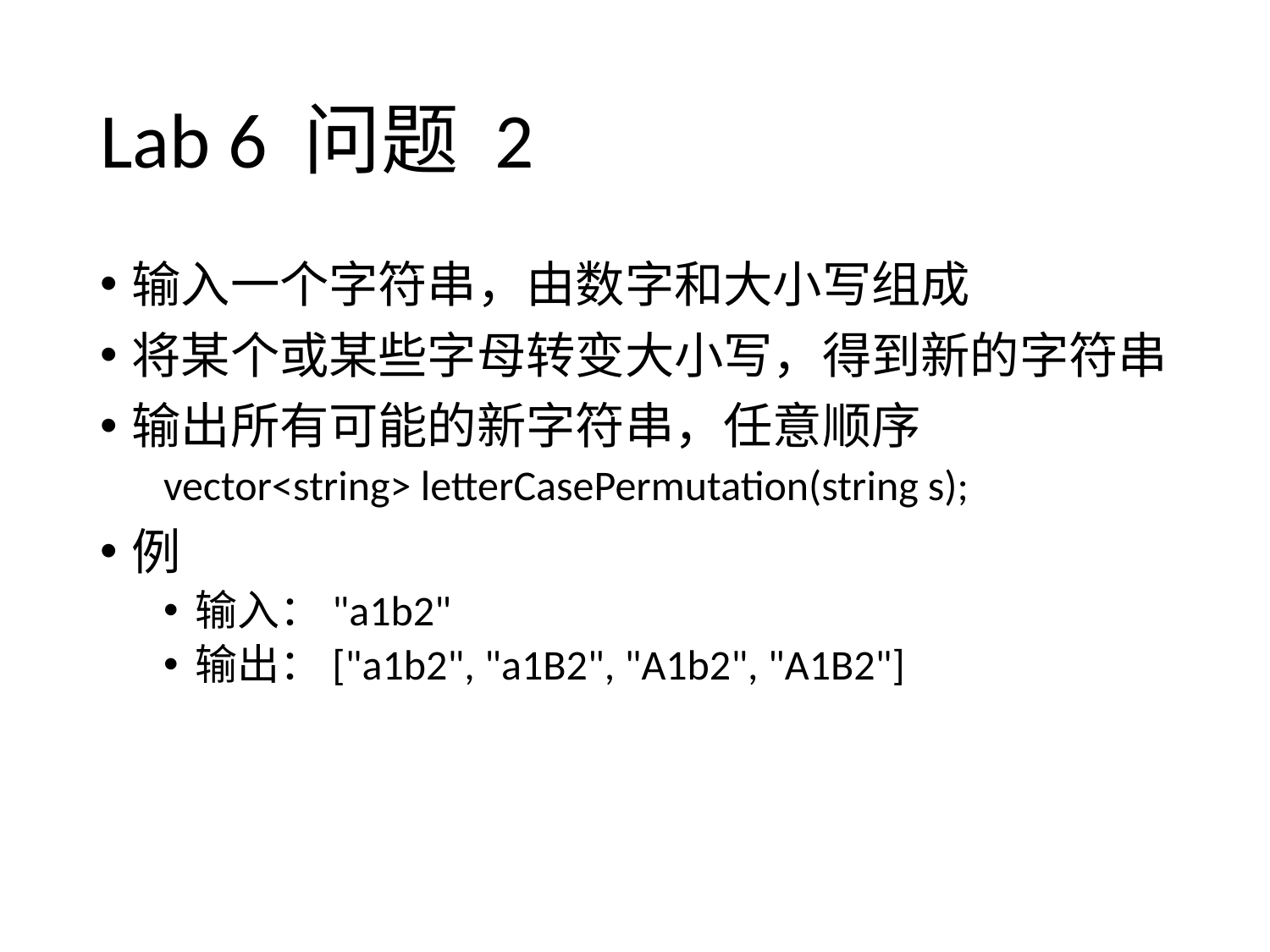

# Lab 6 问题 2
输入一个字符串，由数字和大小写组成
将某个或某些字母转变大小写，得到新的字符串
输出所有可能的新字符串，任意顺序
vector<string> letterCasePermutation(string s);
例
输⼊："a1b2"
输出：["a1b2", "a1B2", "A1b2", "A1B2"]